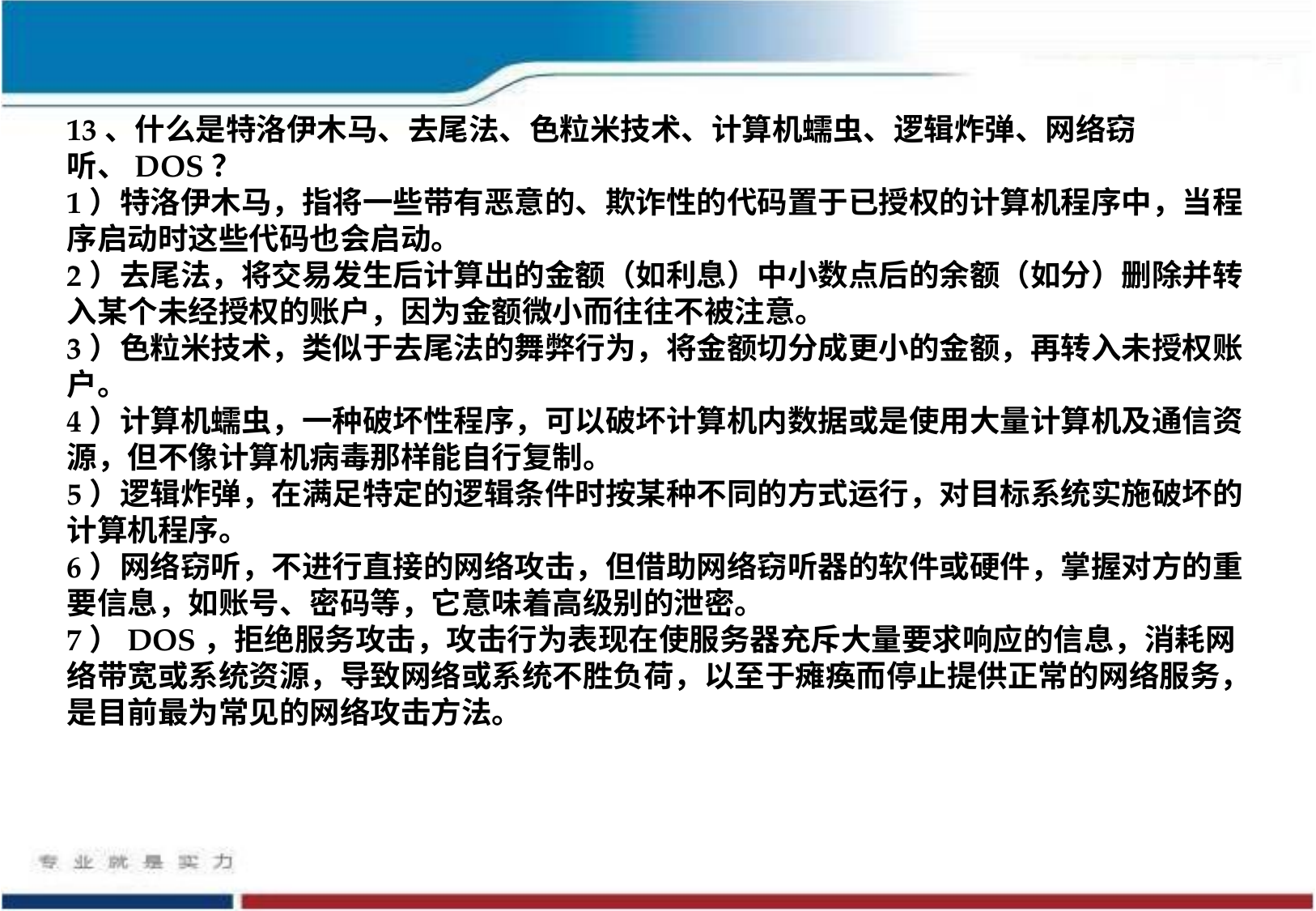

13、什么是特洛伊木马、去尾法、色粒米技术、计算机蠕虫、逻辑炸弹、网络窃听、DOS？
1）特洛伊木马，指将一些带有恶意的、欺诈性的代码置于已授权的计算机程序中，当程序启动时这些代码也会启动。
2）去尾法，将交易发生后计算出的金额（如利息）中小数点后的余额（如分）删除并转入某个未经授权的账户，因为金额微小而往往不被注意。
3）色粒米技术，类似于去尾法的舞弊行为，将金额切分成更小的金额，再转入未授权账户。
4）计算机蠕虫，一种破坏性程序，可以破坏计算机内数据或是使用大量计算机及通信资源，但不像计算机病毒那样能自行复制。
5）逻辑炸弹，在满足特定的逻辑条件时按某种不同的方式运行，对目标系统实施破坏的计算机程序。
6）网络窃听，不进行直接的网络攻击，但借助网络窃听器的软件或硬件，掌握对方的重要信息，如账号、密码等，它意味着高级别的泄密。
7）DOS，拒绝服务攻击，攻击行为表现在使服务器充斥大量要求响应的信息，消耗网络带宽或系统资源，导致网络或系统不胜负荷，以至于瘫痪而停止提供正常的网络服务，是目前最为常见的网络攻击方法。